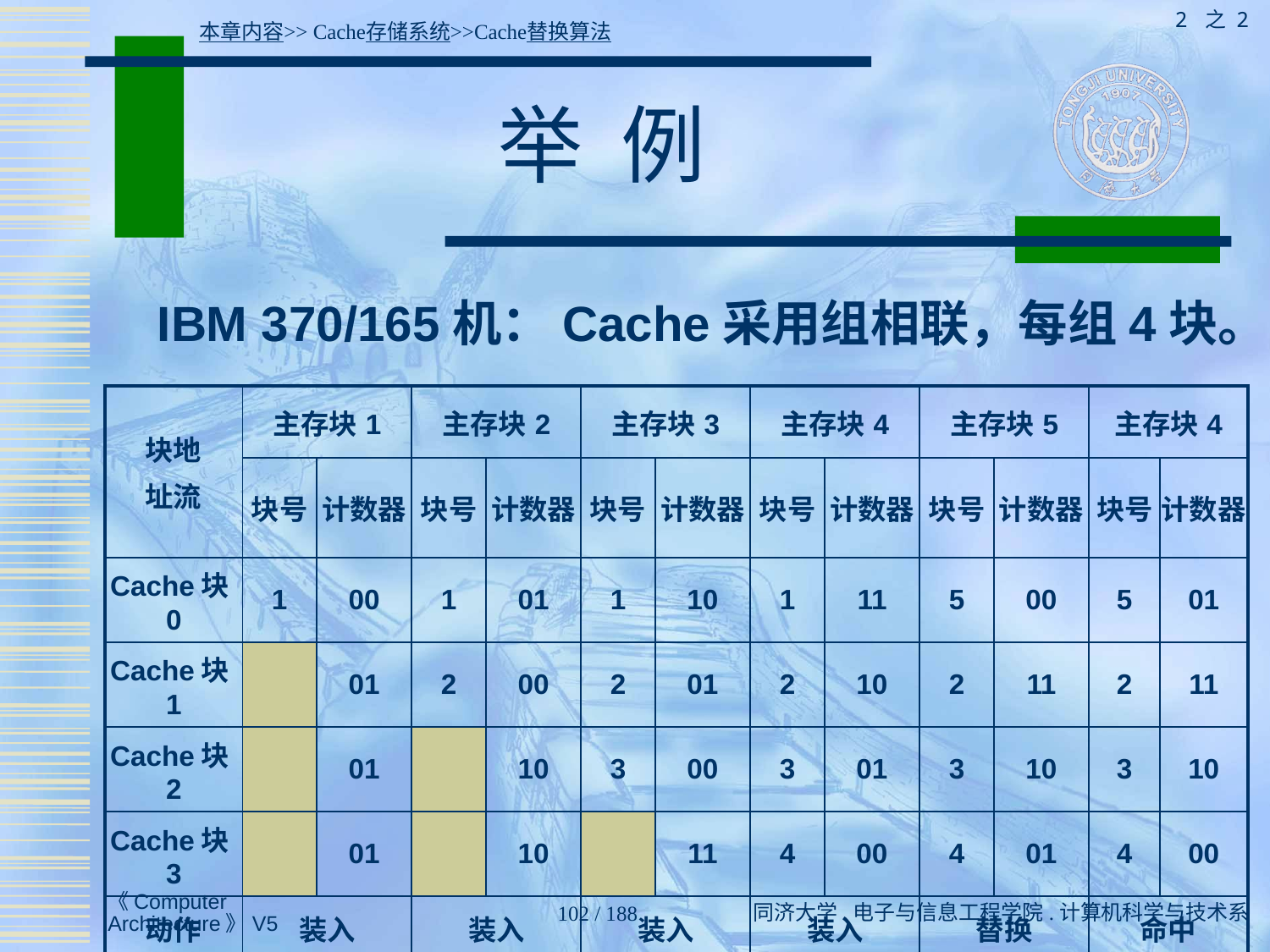

2 之 2
本章内容>> Cache存储系统>>Cache替换算法
# 举  例
IBM 370/165机：Cache采用组相联，每组4块。
| 块地 址流 | 主存块1 |  | 主存块2 |  | 主存块3 |  | 主存块4 |  | 主存块5 |  | 主存块4 |  |
| --- | --- | --- | --- | --- | --- | --- | --- | --- | --- | --- | --- | --- |
|  | 块号 | 计数器 | 块号 | 计数器 | 块号 | 计数器 | 块号 | 计数器 | 块号 | 计数器 | 块号 | 计数器 |
| Cache块0 | 1 | 00 | 1 | 01 | 1 | 10 | 1 | 11 | 5 | 00 | 5 | 01 |
| Cache块1 |  | 01 | 2 | 00 | 2 | 01 | 2 | 10 | 2 | 11 | 2 | 11 |
| Cache块2 |  | 01 |  | 10 | 3 | 00 | 3 | 01 | 3 | 10 | 3 | 10 |
| Cache块3 |  | 01 |  | 10 |  | 11 | 4 | 00 | 4 | 01 | 4 | 00 |
| 动作 | 装入 |  | 装入 |  | 装入 |  | 装入 |  | 替换 |  | 命中 |  |